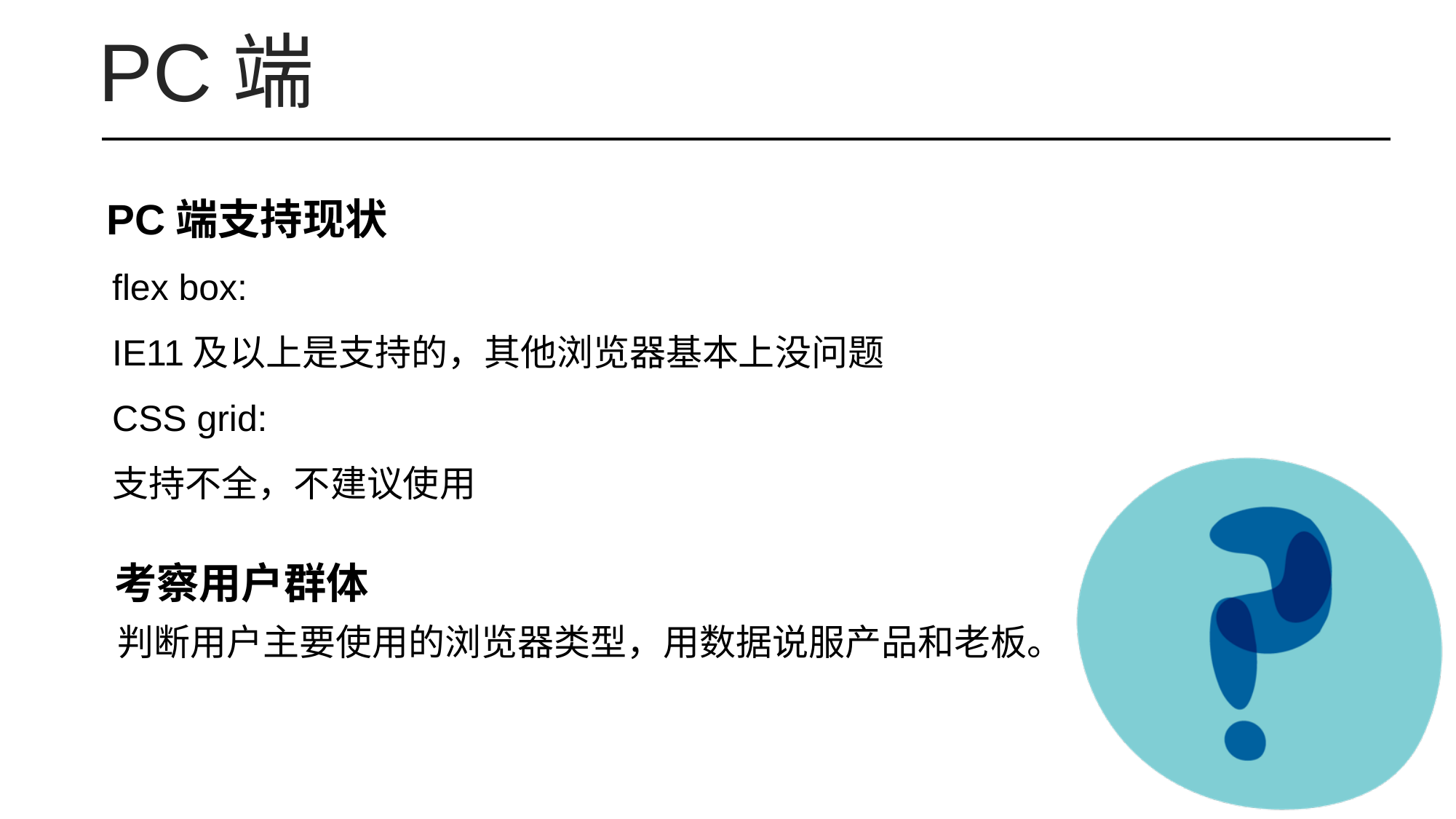

PC端
PC端支持现状
flex box:
IE11及以上是支持的，其他浏览器基本上没问题
CSS grid:
支持不全，不建议使用
考察用户群体
判断用户主要使用的浏览器类型，用数据说服产品和老板。